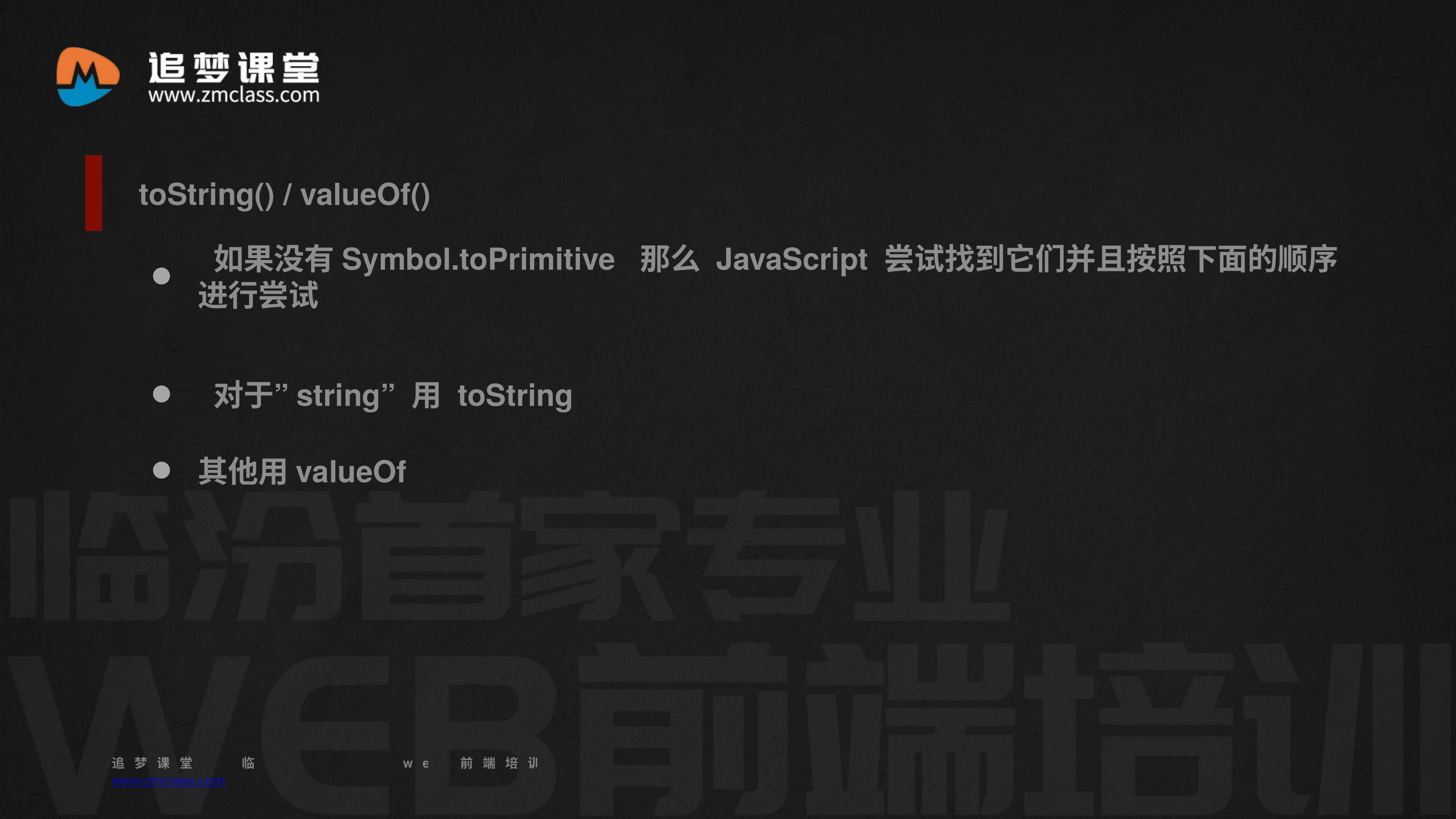

toString() / valueOf()
 如果没有Symbol.toPrimitive  那么 JavaScript 尝试找到它们并且按照下面的顺序进行尝试

 对于”string” 用 toString

其他用valueOf

追梦课堂   临汾首家专业的web前端培训机构                                                          www.zmclass.com
17